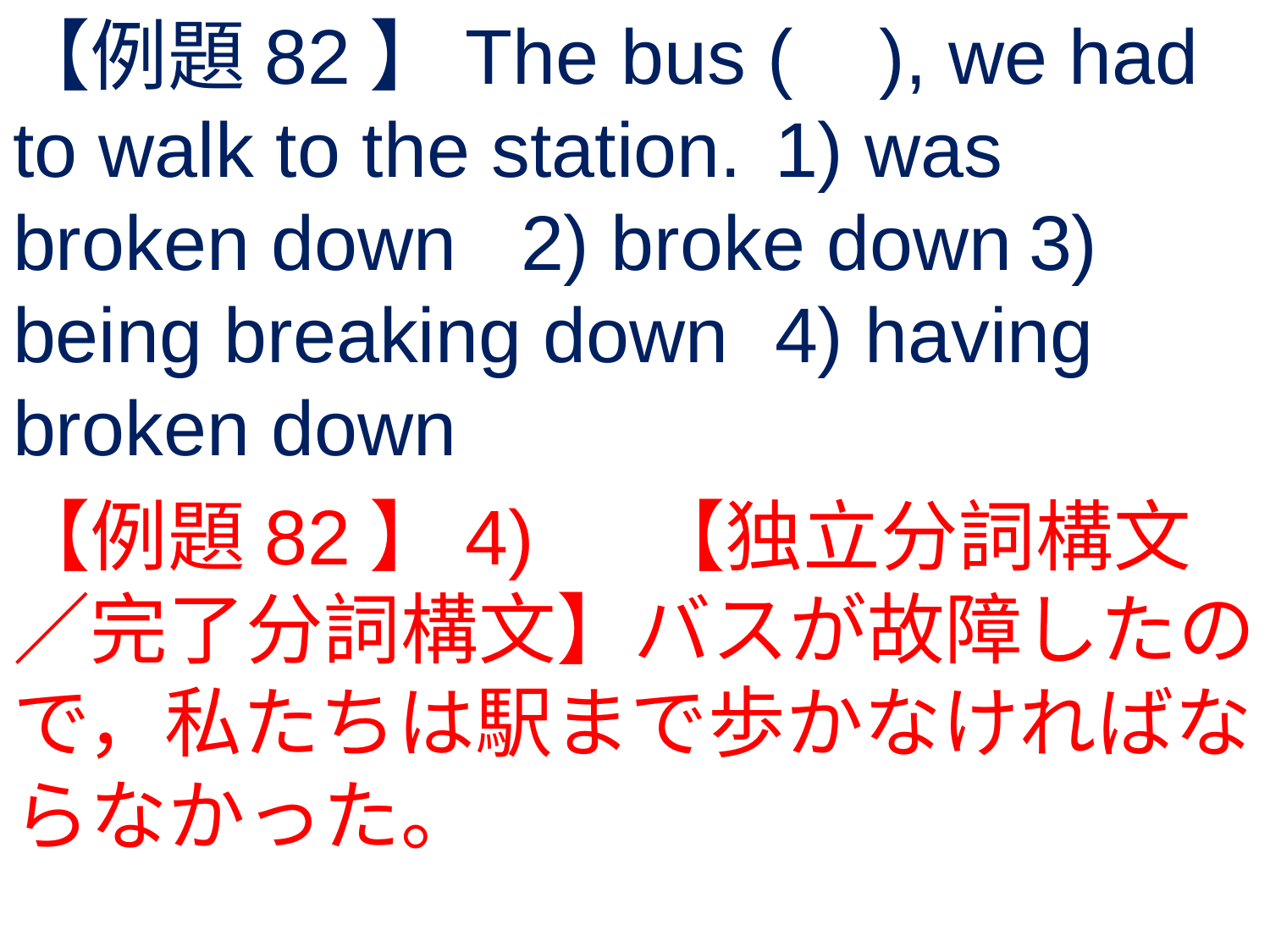

# 【例題82】The bus (    ), we had to walk to the station.	1) was broken down	2) broke down	3) being breaking down	4) having broken down
【例題82】4) 	【独立分詞構文／完了分詞構文】バスが故障したので，私たちは駅まで歩かなければならなかった。